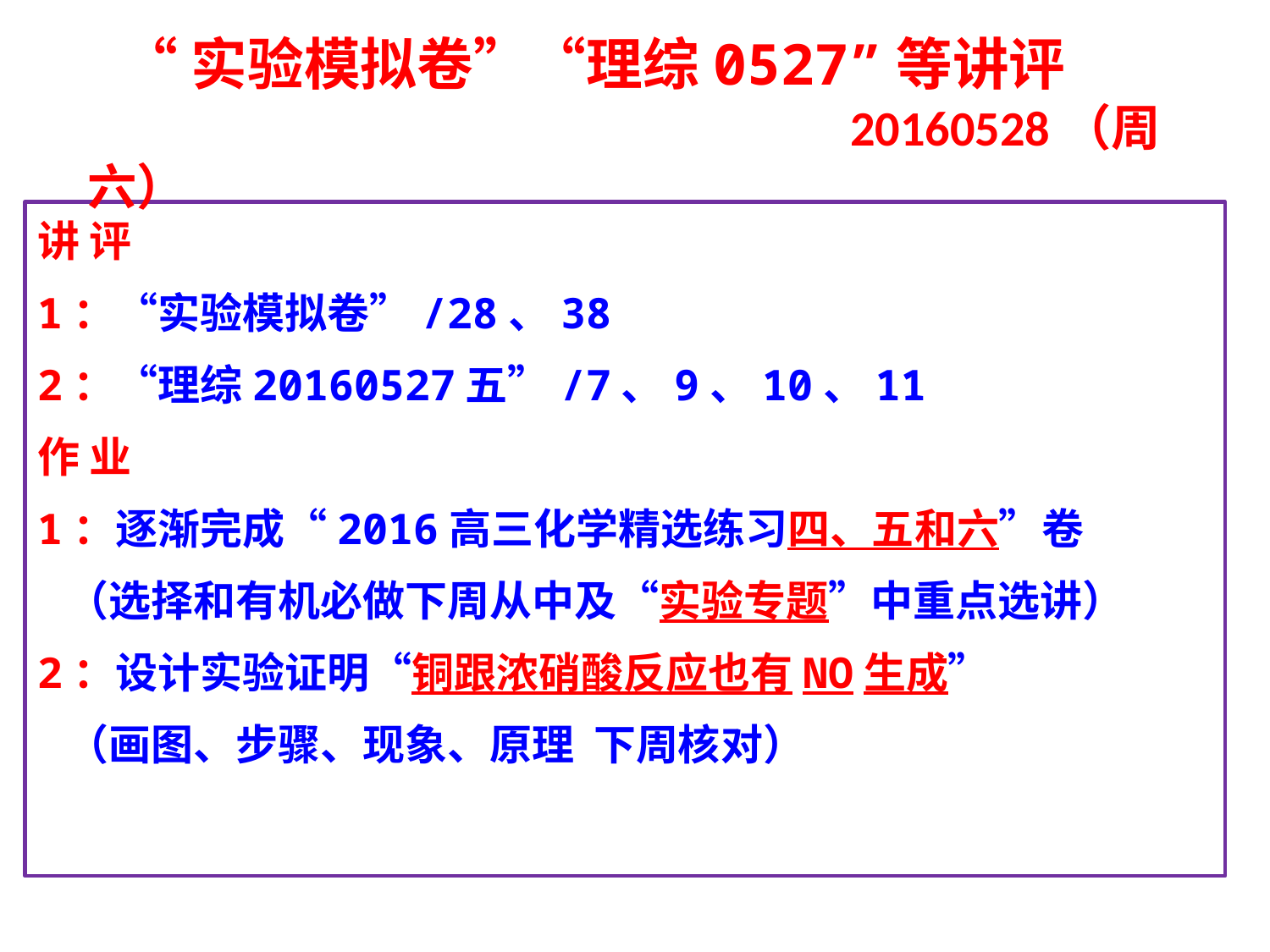

“实验模拟卷”“理综0527”等讲评
                                                                    20160528（周六）

讲 评
1：“实验模拟卷”/28、38
2：“理综20160527五”/7、9、10、11
作 业
1：逐渐完成“2016高三化学精选练习四、五和六”卷
  （选择和有机必做下周从中及“实验专题”中重点选讲）
2：设计实验证明“铜跟浓硝酸反应也有NO生成”
  （画图、步骤、现象、原理  下周核对）